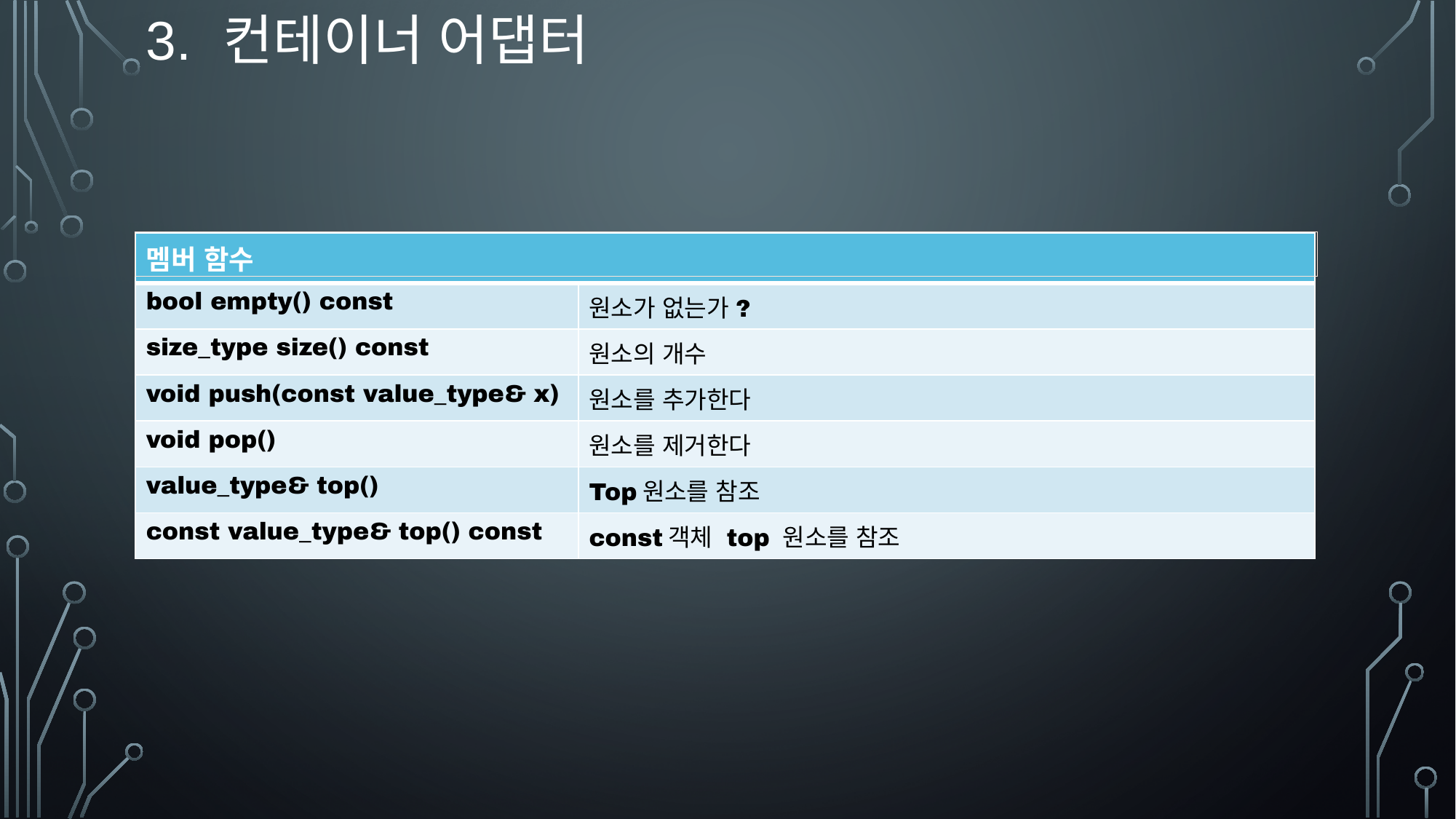

# 3. 컨테이너 어댑터

| 멤버 함수 |  |
| --- | --- |
| bool empty() const | 원소가 없는가? |
| size\_type size() const | 원소의 개수 |
| void push(const value\_type& x) | 원소를 추가한다 |
| void pop() | 원소를 제거한다 |
| value\_type& top() | Top원소를 참조 |
| const value\_type& top() const | const객체 top 원소를 참조 |